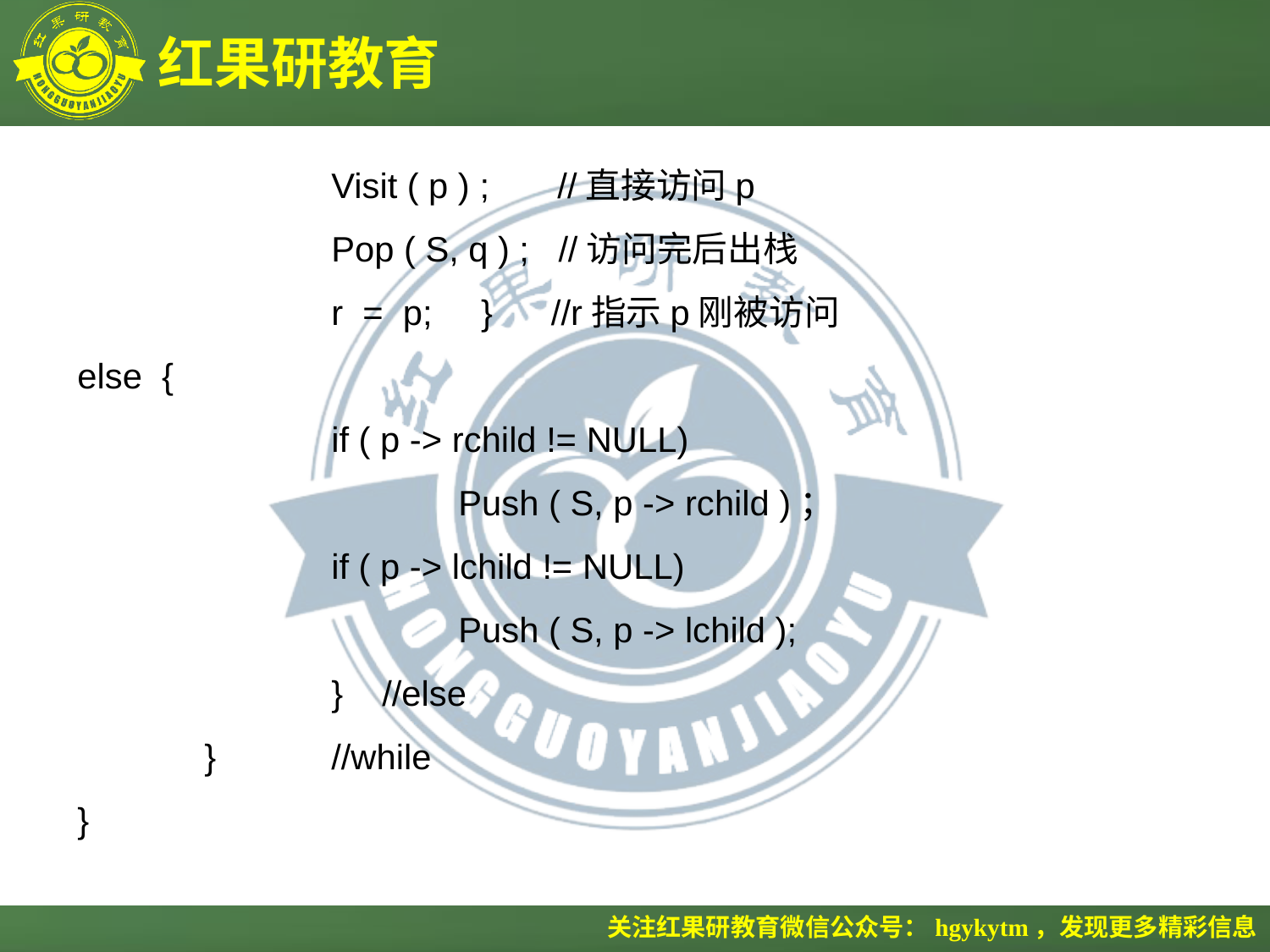

Visit ( p ) ;       //直接访问p
		Pop ( S, q ) ;   //访问完后出栈
		r  =  p;     }      //r指示p刚被访问
else  {
		if ( p -> rchild != NULL)
			Push ( S, p -> rchild )；
		if ( p -> lchild != NULL)
			Push ( S, p -> lchild );
		}    //else
	}	//while
}